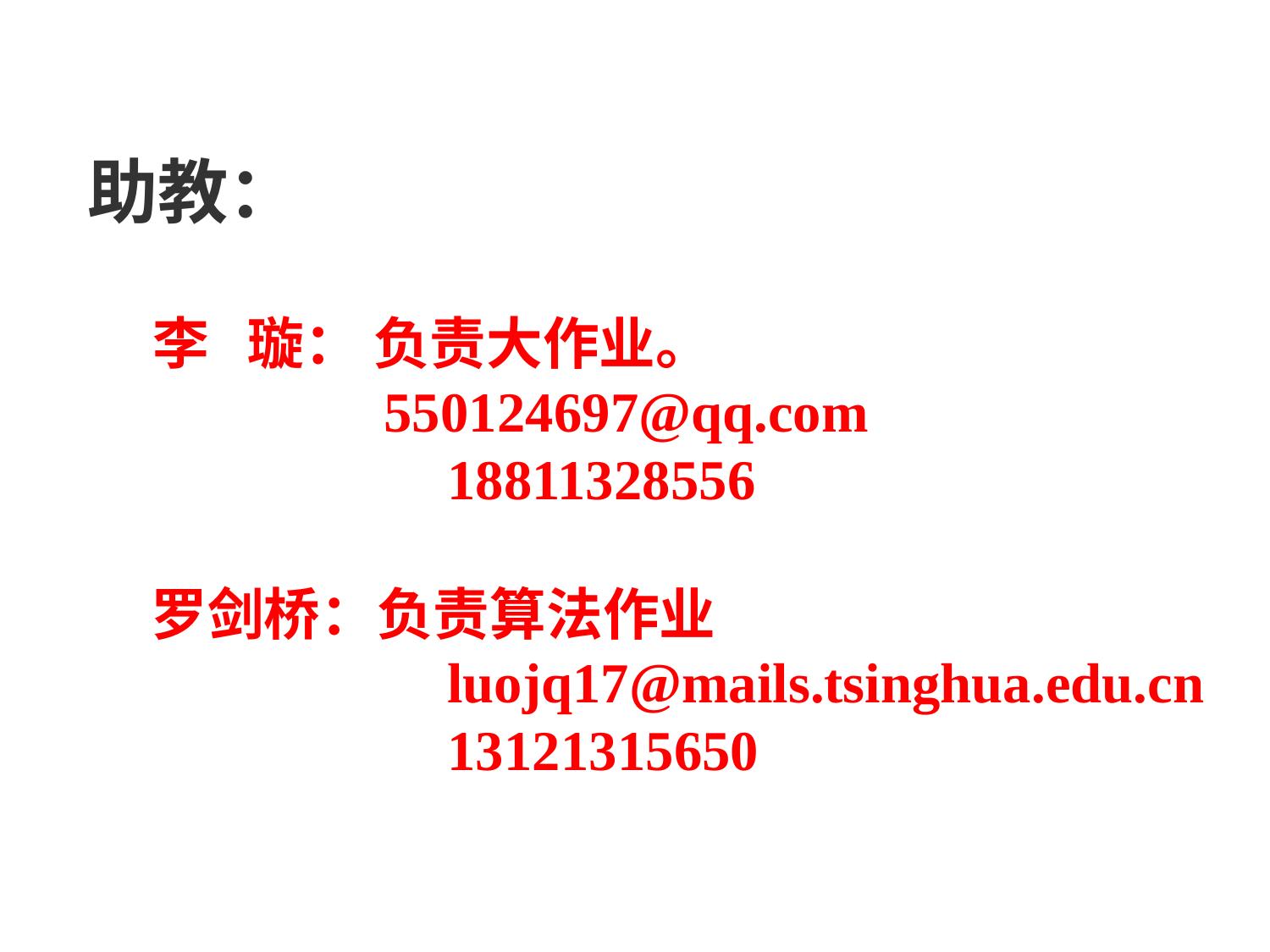

助教：

    李   璇： 负责大作业。
		   550124697@qq.com
		   18811328556

罗剑桥：负责算法作业
		   luojq17@mails.tsinghua.edu.cn
		   13121315650